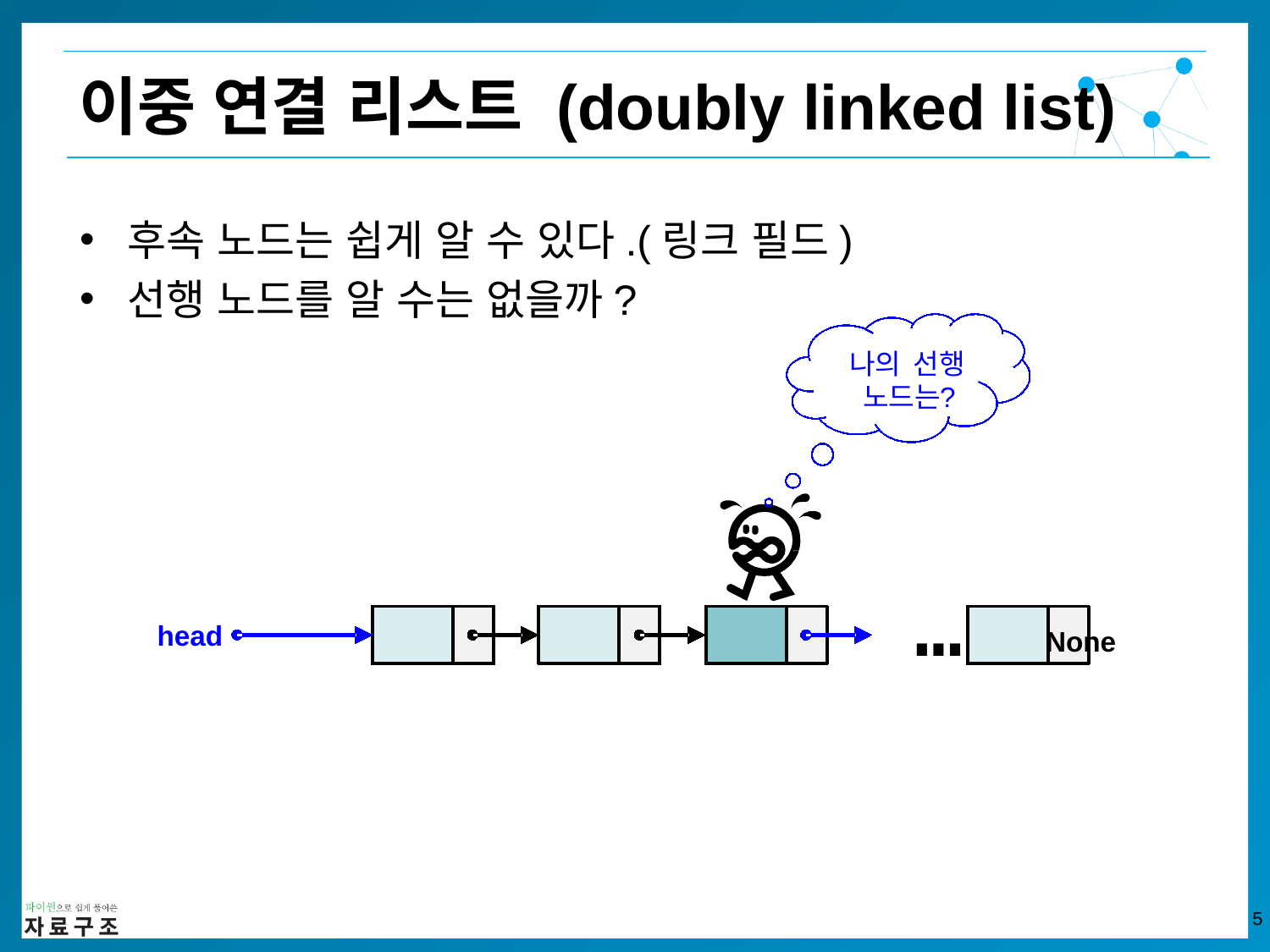

이중 연결 리스트 (doubly linked list)
후속 노드는 쉽게 알 수 있다.(링크 필드)
선행 노드를 알 수는 없을까?

나의
선행
노드는
?

…

head
None